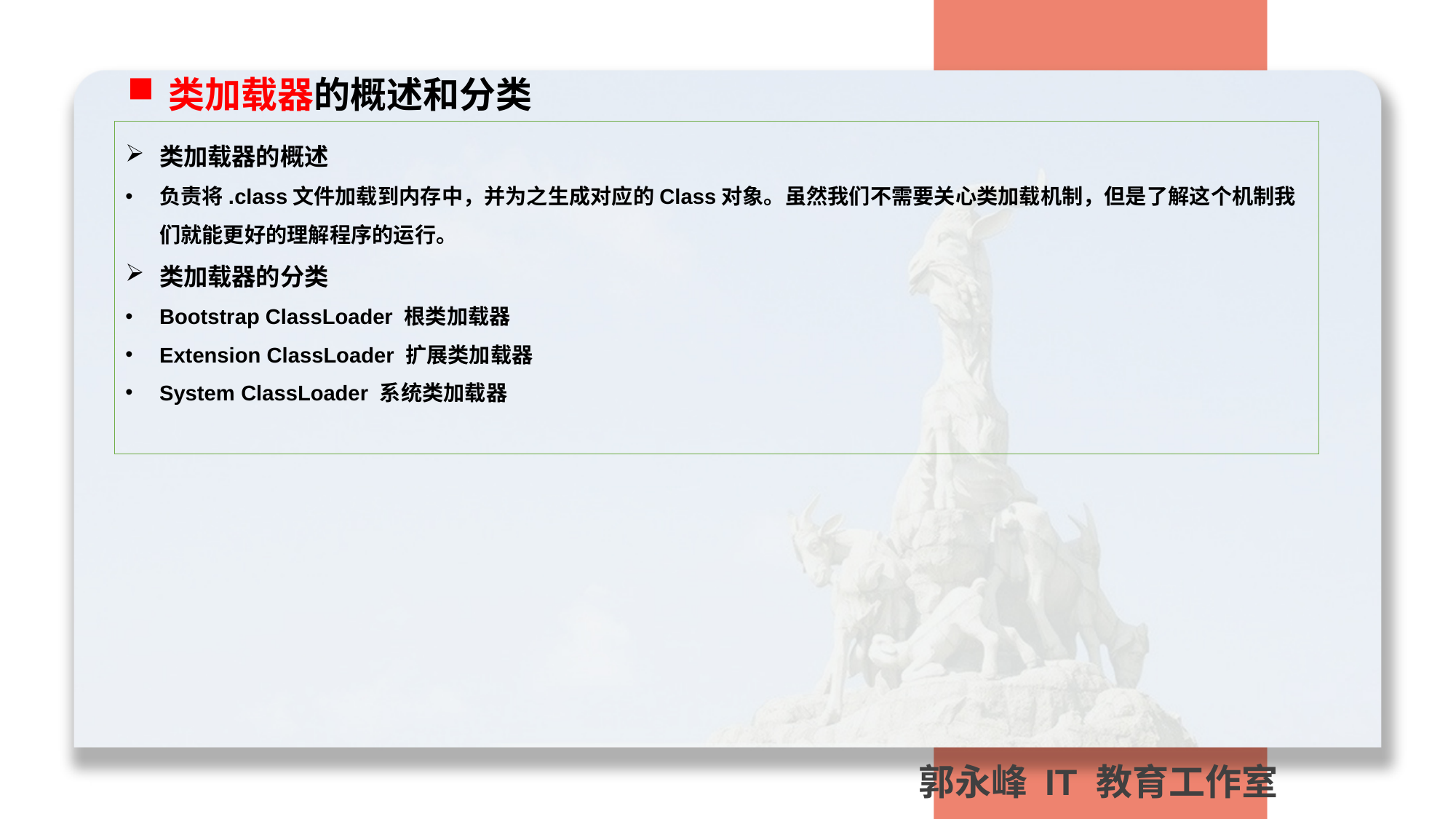

类加载器的概述和分类
类加载器的概述
负责将.class文件加载到内存中，并为之生成对应的Class对象。虽然我们不需要关心类加载机制，但是了解这个机制我们就能更好的理解程序的运行。
类加载器的分类
Bootstrap ClassLoader 根类加载器
Extension ClassLoader 扩展类加载器
System ClassLoader 系统类加载器